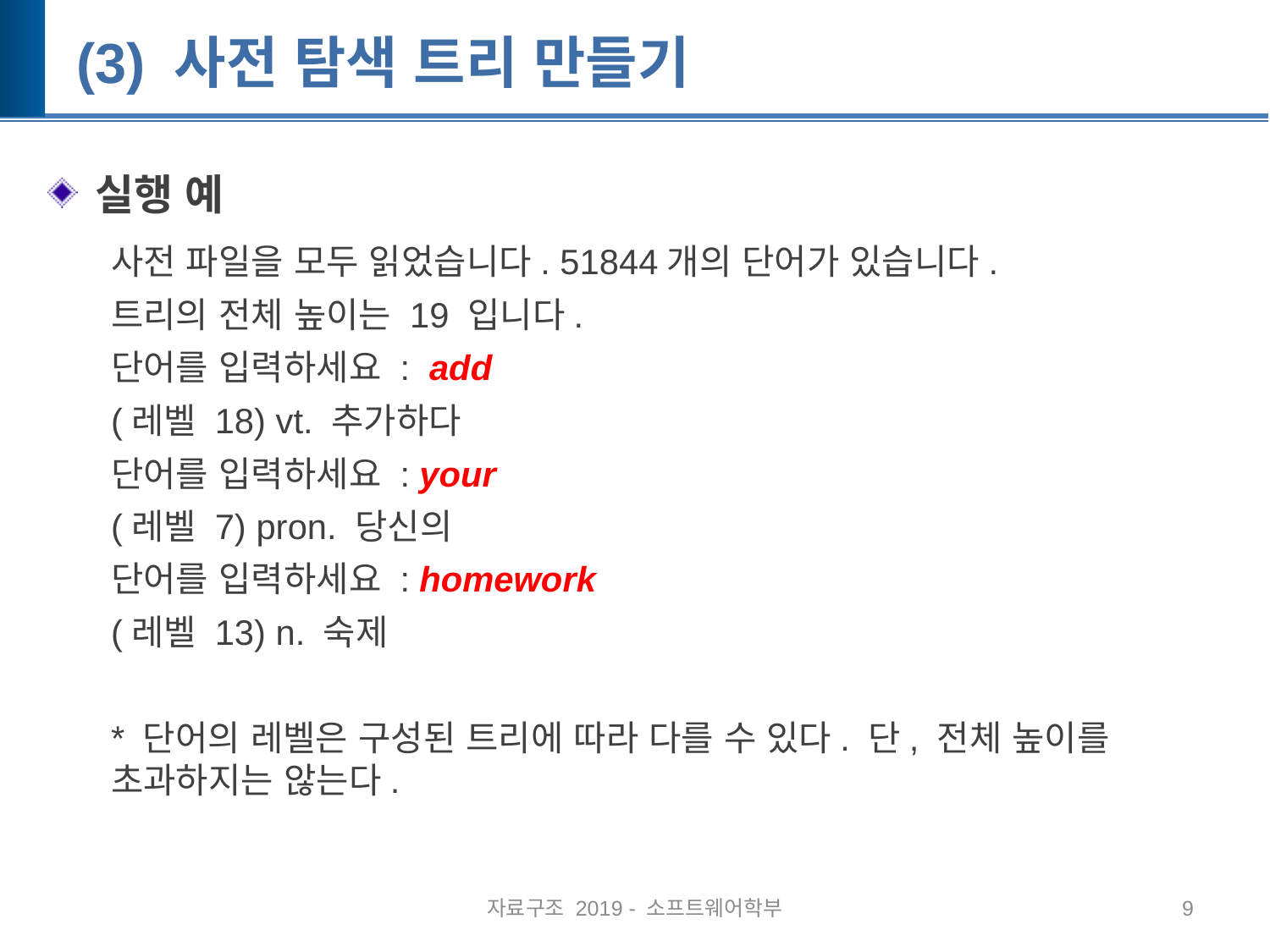

# (3) 사전 탐색 트리 만들기
실행 예
사전 파일을 모두 읽었습니다. 51844개의 단어가 있습니다.
트리의 전체 높이는 19 입니다.
단어를 입력하세요 :  add
(레벨 18) vt. 추가하다
단어를 입력하세요 : your
(레벨 7) pron. 당신의
단어를 입력하세요 : homework
(레벨 13) n. 숙제

* 단어의 레벨은 구성된 트리에 따라 다를 수 있다. 단, 전체 높이를 초과하지는 않는다.

자료구조 2019 - 소프트웨어학부
9